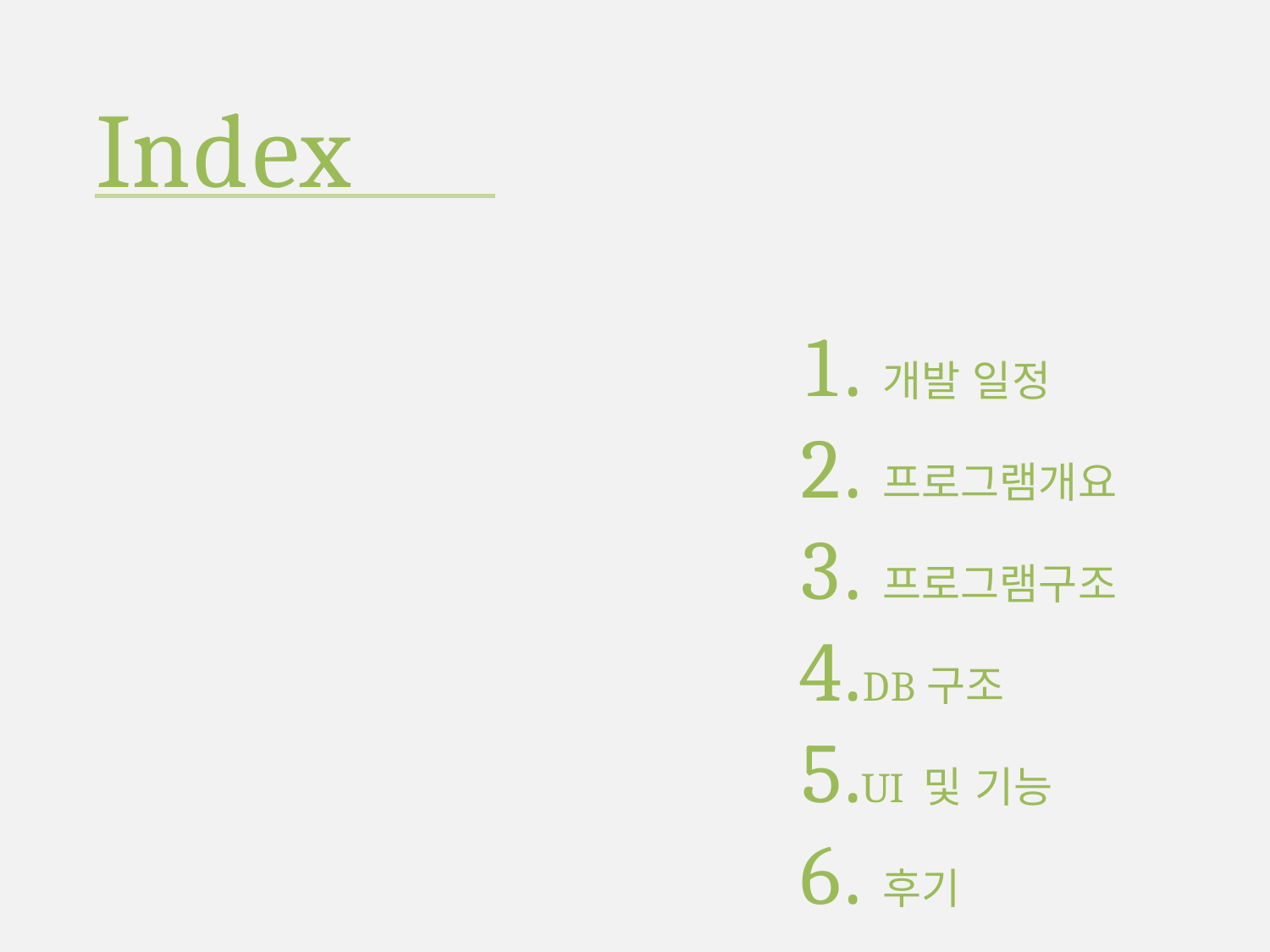

Index
1.개발 일정
2.프로그램개요
3.프로그램구조
4.DB구조
5.UI 및 기능
6.후기